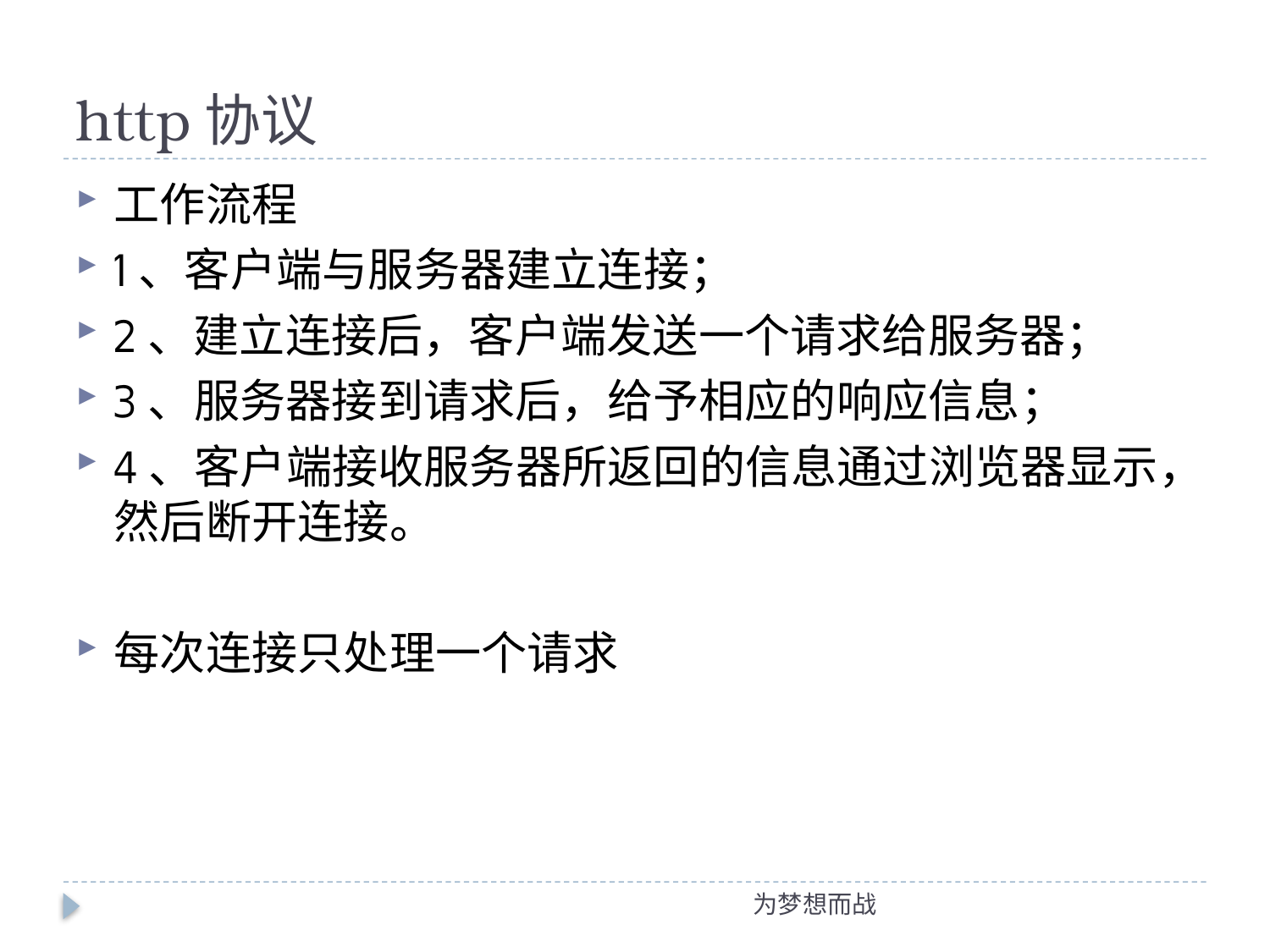

# http协议
工作流程
1、客户端与服务器建立连接；
2、建立连接后，客户端发送一个请求给服务器；
3、服务器接到请求后，给予相应的响应信息；
4、客户端接收服务器所返回的信息通过浏览器显示，然后断开连接。

每次连接只处理一个请求
为梦想而战